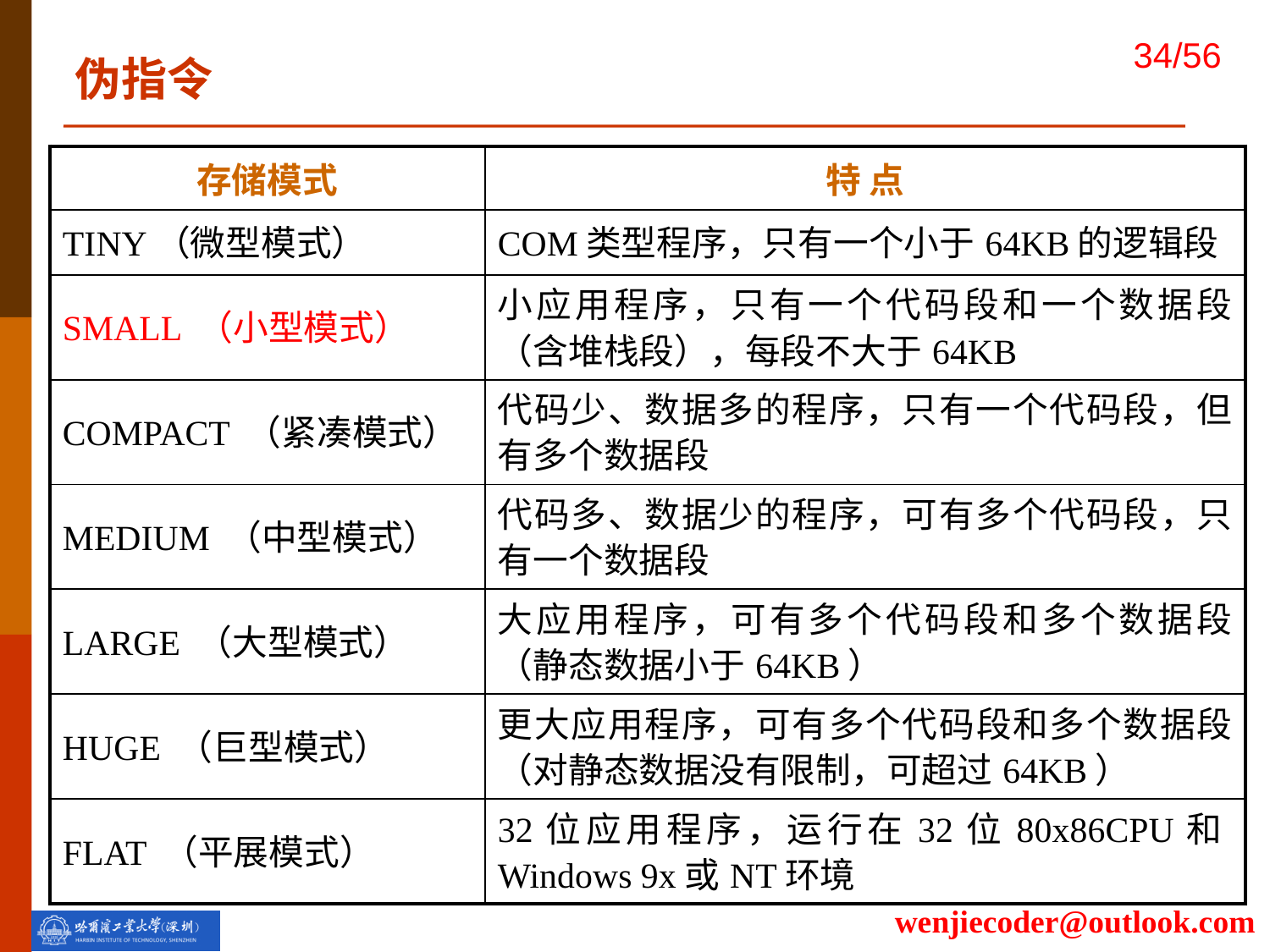

伪指令
| 存储模式 | 特 点 |
| --- | --- |
| TINY（微型模式） | COM类型程序，只有一个小于64KB的逻辑段 |
| SMALL （小型模式） | 小应用程序，只有一个代码段和一个数据段（含堆栈段），每段不大于64KB |
| COMPACT （紧凑模式） | 代码少、数据多的程序，只有一个代码段，但有多个数据段 |
| MEDIUM （中型模式） | 代码多、数据少的程序，可有多个代码段，只有一个数据段 |
| LARGE （大型模式） | 大应用程序，可有多个代码段和多个数据段（静态数据小于64KB） |
| HUGE （巨型模式） | 更大应用程序，可有多个代码段和多个数据段（对静态数据没有限制，可超过64KB） |
| FLAT （平展模式） | 32位应用程序，运行在32位80x86CPU和Windows 9x或NT环境 |
|  |
| --- |